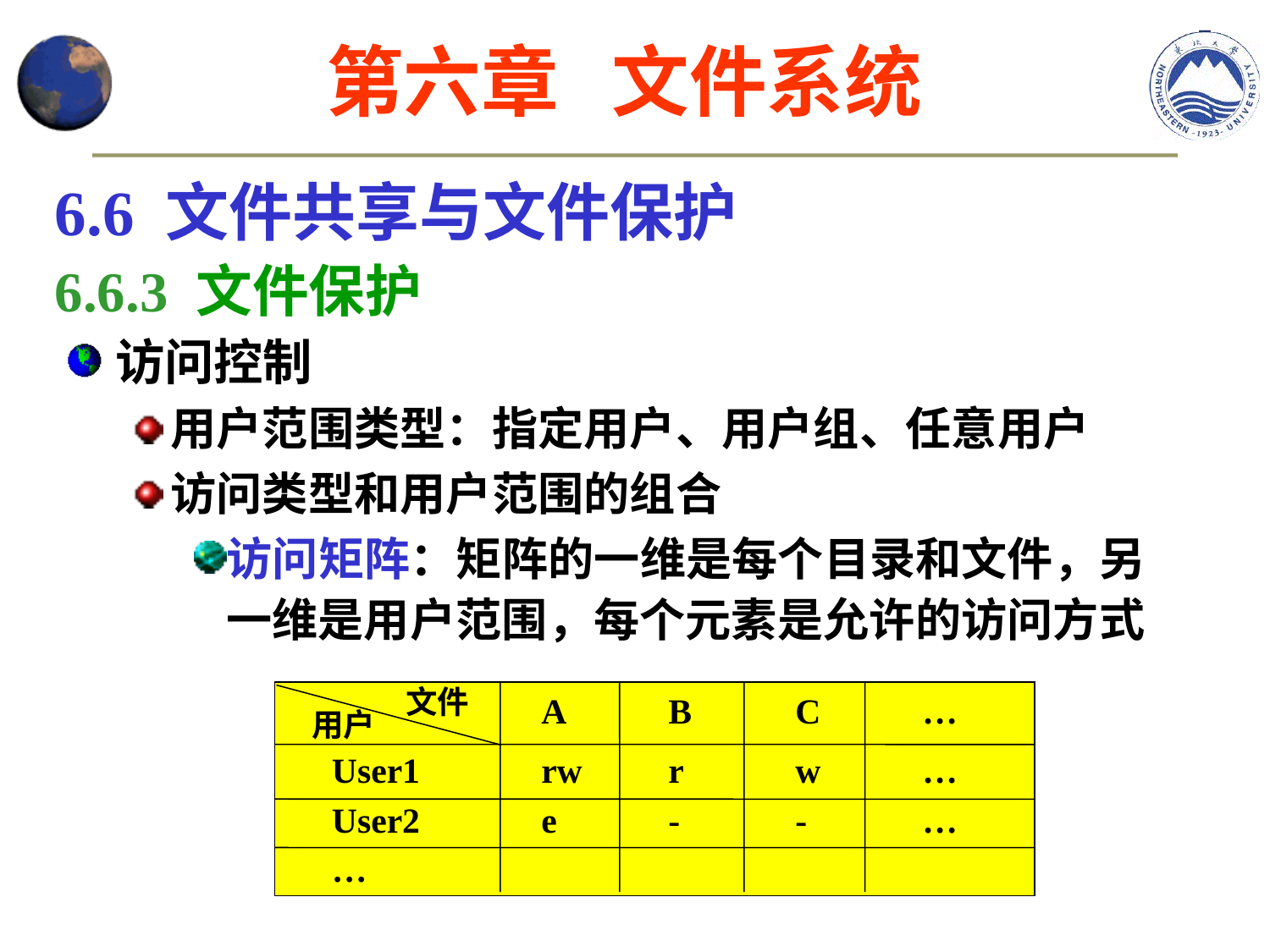

第六章   文件系统
6.6 文件共享与文件保护
6.6.3 文件保护
访问控制
用户范围类型：指定用户、用户组、任意用户
访问类型和用户范围的组合
访问矩阵：矩阵的一维是每个目录和文件，另一维是用户范围，每个元素是允许的访问方式
文件
		A	B	C	…
     User1	rw	r	w	…
     User2	e	-	-	…
     …

用户